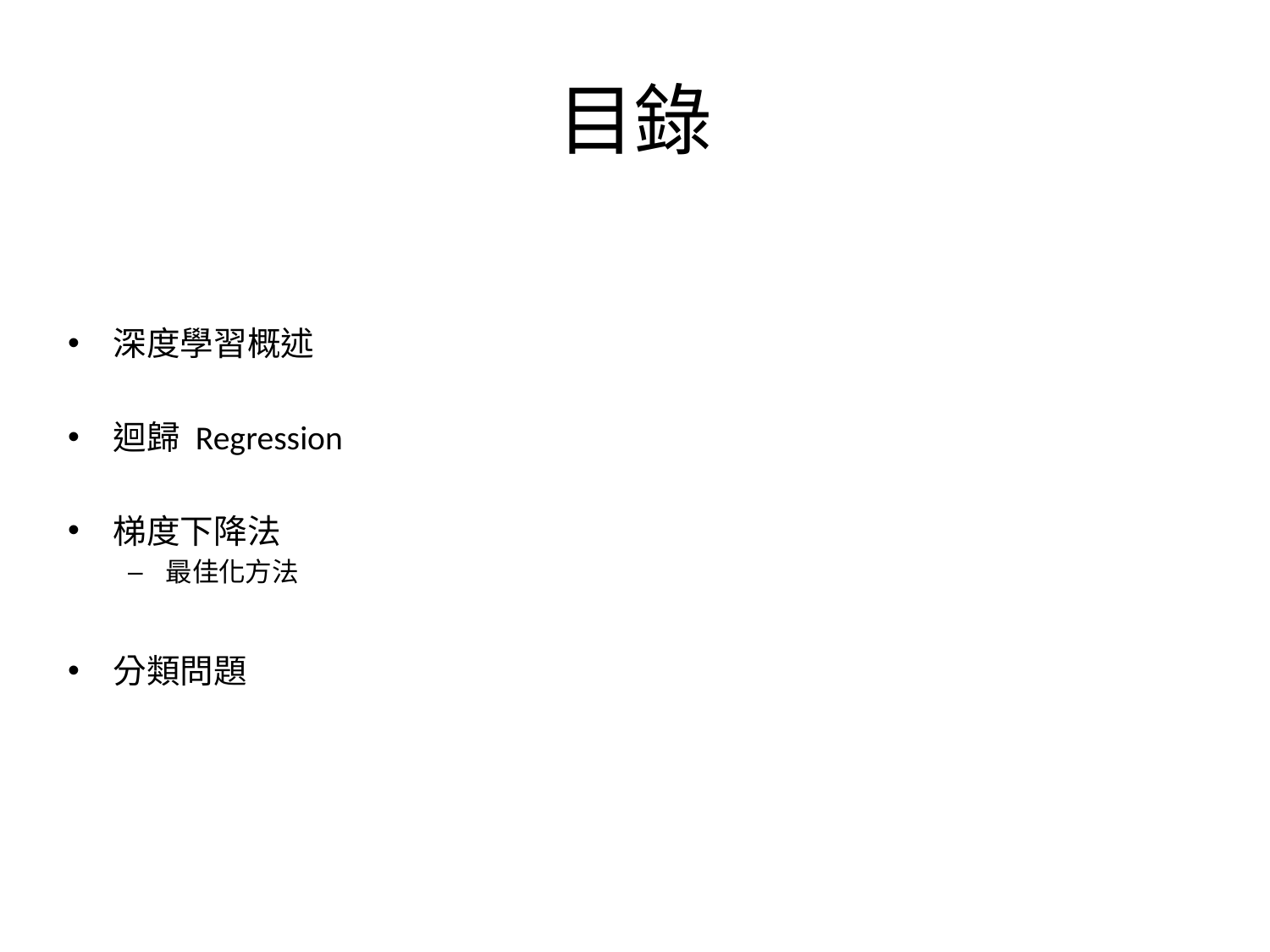

# 目錄
深度學習概述

迴歸 Regression

梯度下降法
最佳化方法

分類問題